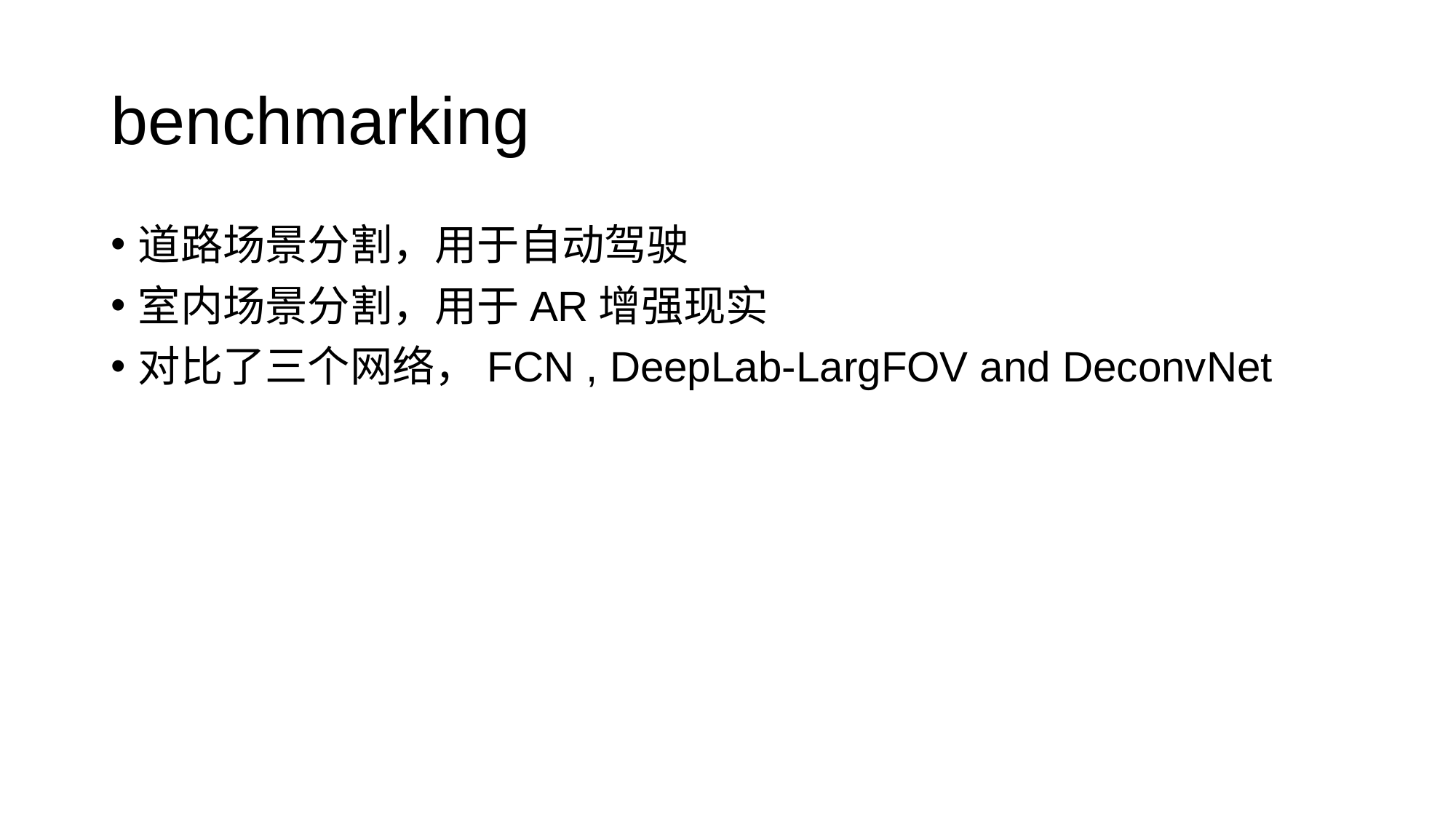

# benchmarking
道路场景分割，用于自动驾驶
室内场景分割，用于AR增强现实
对比了三个网络，FCN , DeepLab-LargFOV and DeconvNet